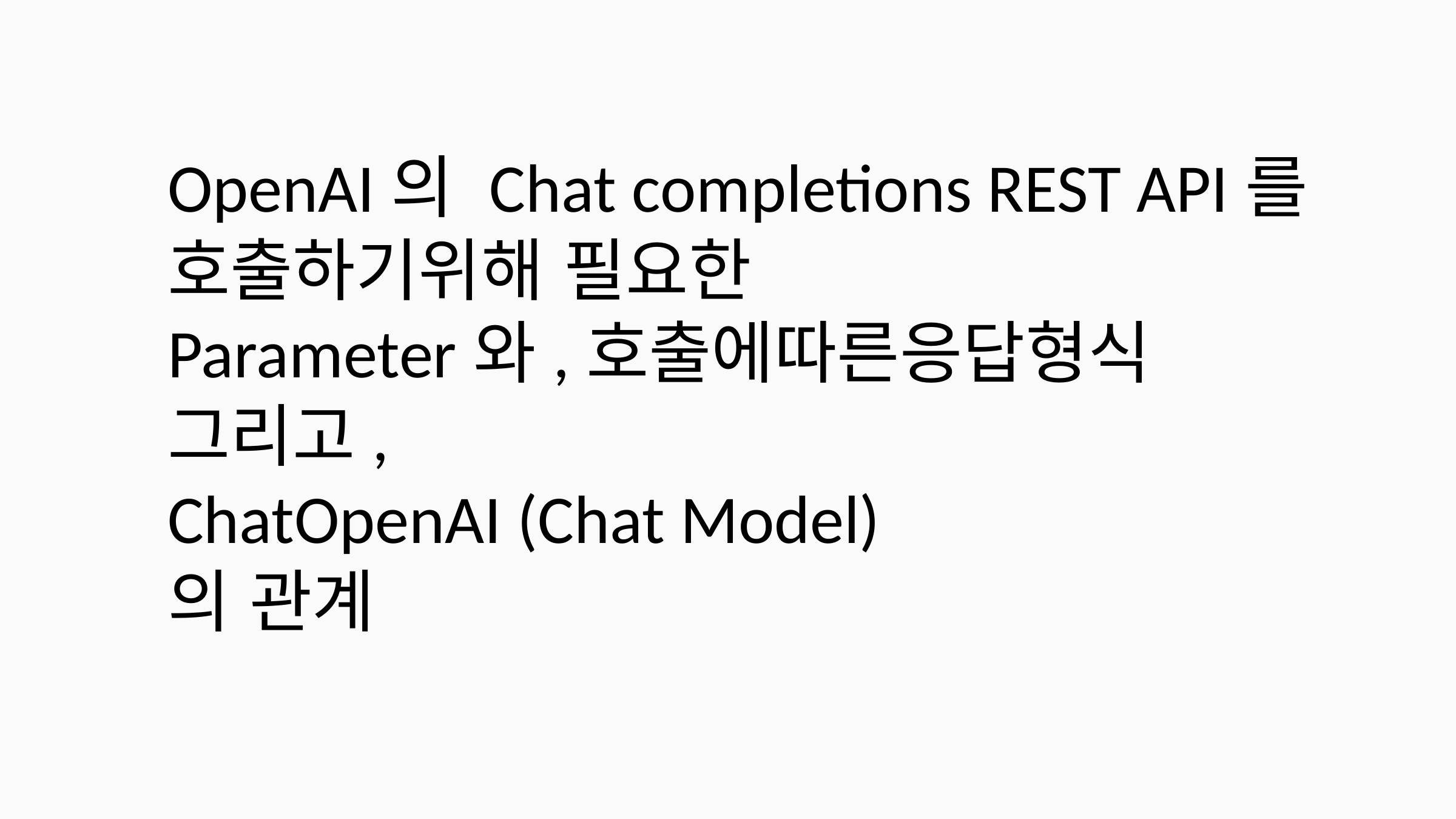

OpenAI의 Chat completions REST API를
호출하기위해 필요한
Parameter와,호출에따른응답형식
그리고,
ChatOpenAI (Chat Model)
의 관계